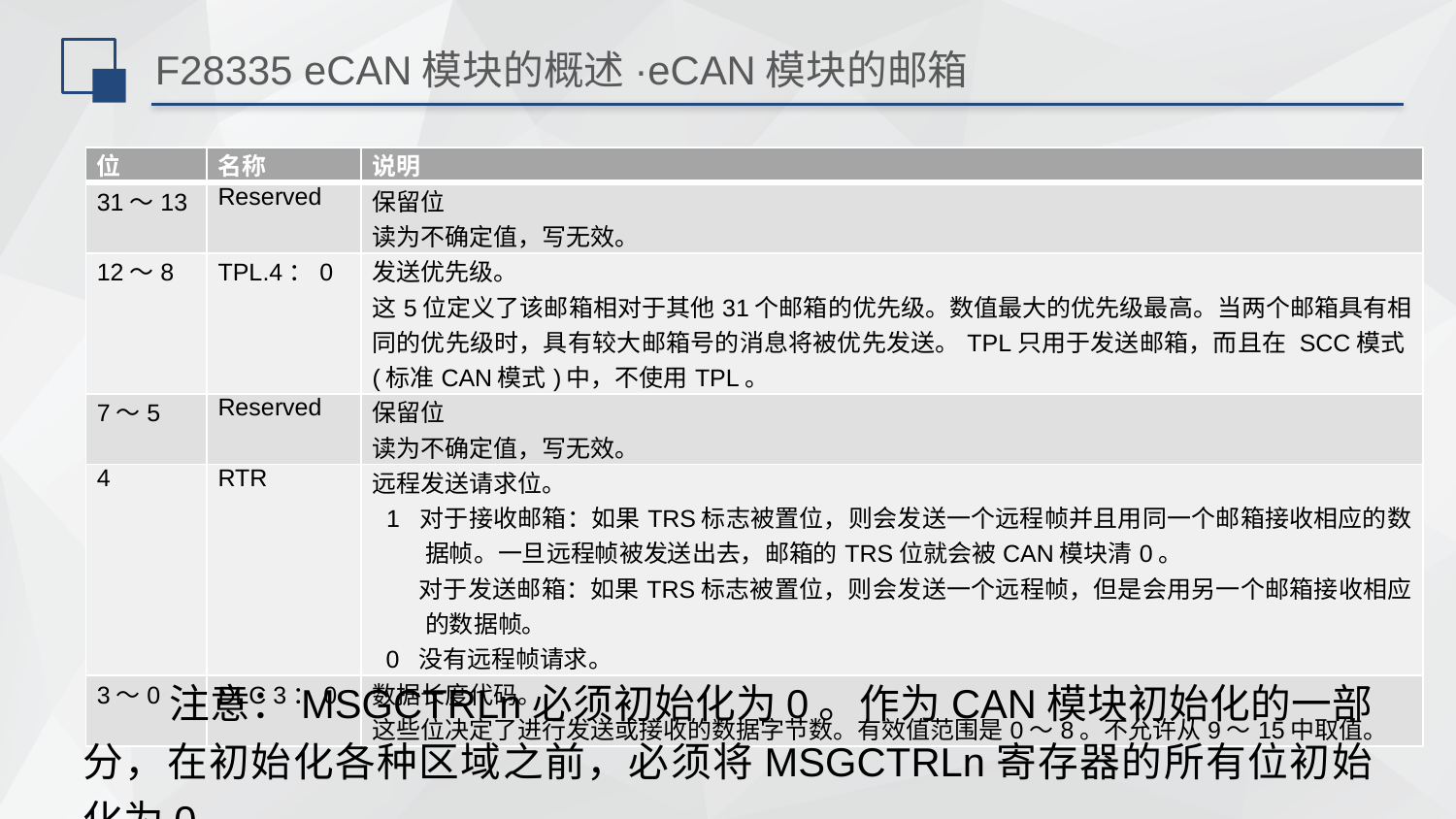

# F28335 eCAN模块的概述·eCAN模块的邮箱
| 位 | 名称 | 说明 |
| --- | --- | --- |
| 31～13 | Reserved | 保留位 读为不确定值，写无效。 |
| 12～8 | TPL.4：0 | 发送优先级。 这5位定义了该邮箱相对于其他31个邮箱的优先级。数值最大的优先级最高。当两个邮箱具有相同的优先级时，具有较大邮箱号的消息将被优先发送。TPL只用于发送邮箱，而且在 SCC模式(标准CAN模式)中，不使用TPL。 |
| 7～5 | Reserved | 保留位 读为不确定值，写无效。 |
| 4 | RTR | 远程发送请求位。 1 对于接收邮箱：如果TRS标志被置位，则会发送一个远程帧并且用同一个邮箱接收相应的数据帧。一旦远程帧被发送出去，邮箱的TRS位就会被CAN模块清0。 对于发送邮箱：如果TRS标志被置位，则会发送一个远程帧，但是会用另一个邮箱接收相应的数据帧。 0 没有远程帧请求。 |
| 3～0 | DLC 3：0 | 数据长度代码。 这些位决定了进行发送或接收的数据字节数。有效值范围是0～8。不允许从9～15中取值。 |
注意：MSGCTRLn必须初始化为0。作为CAN模块初始化的一部分，在初始化各种区域之前，必须将MSGCTRLn寄存器的所有位初始化为0。